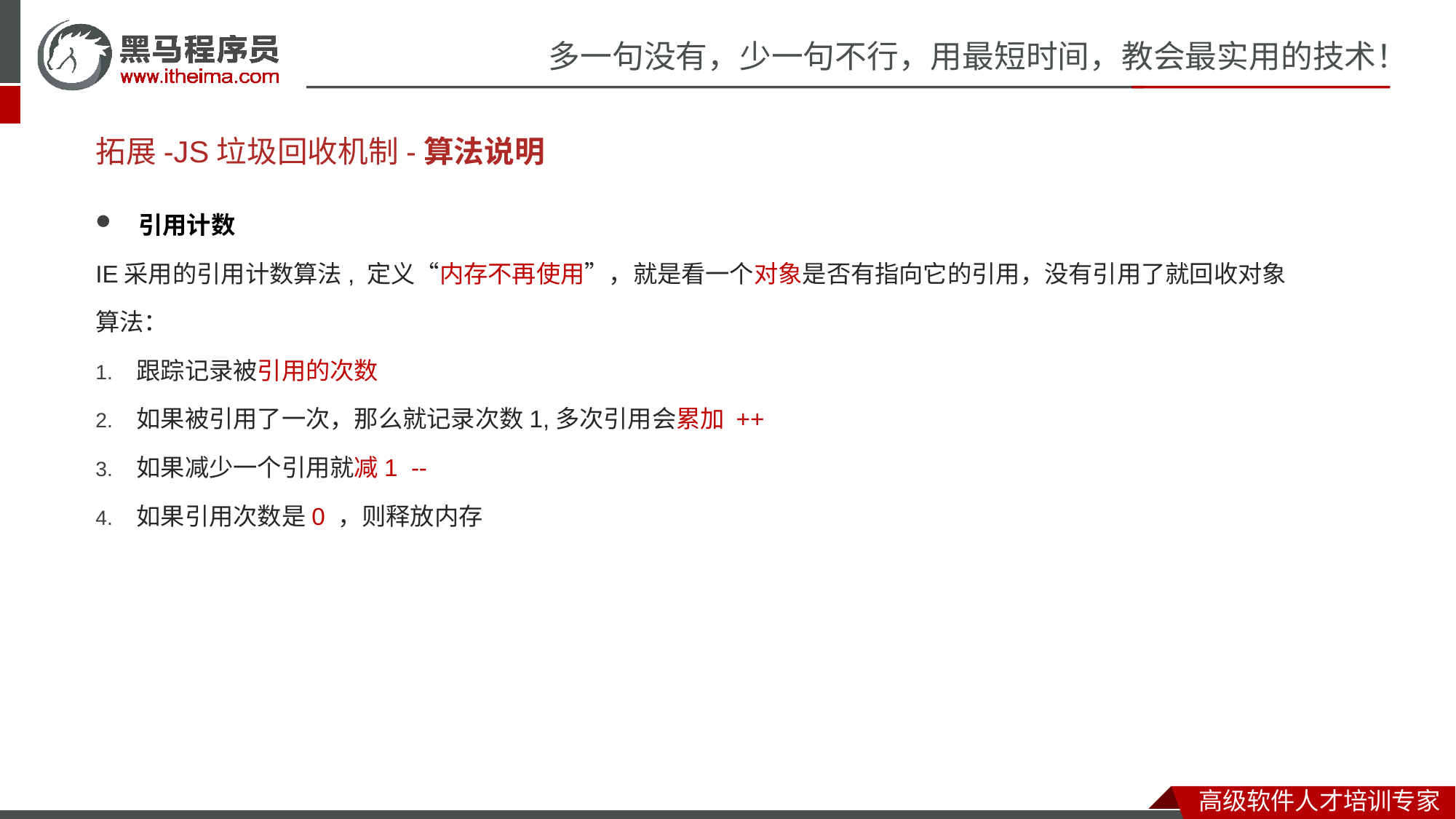

# 拓展-JS垃圾回收机制-算法说明
引用计数
IE采用的引用计数算法, 定义“内存不再使用”，就是看一个对象是否有指向它的引用，没有引用了就回收对象
算法：
跟踪记录被引用的次数
如果被引用了一次，那么就记录次数1,多次引用会累加 ++
如果减少一个引用就减1  --
如果引用次数是0 ，则释放内存